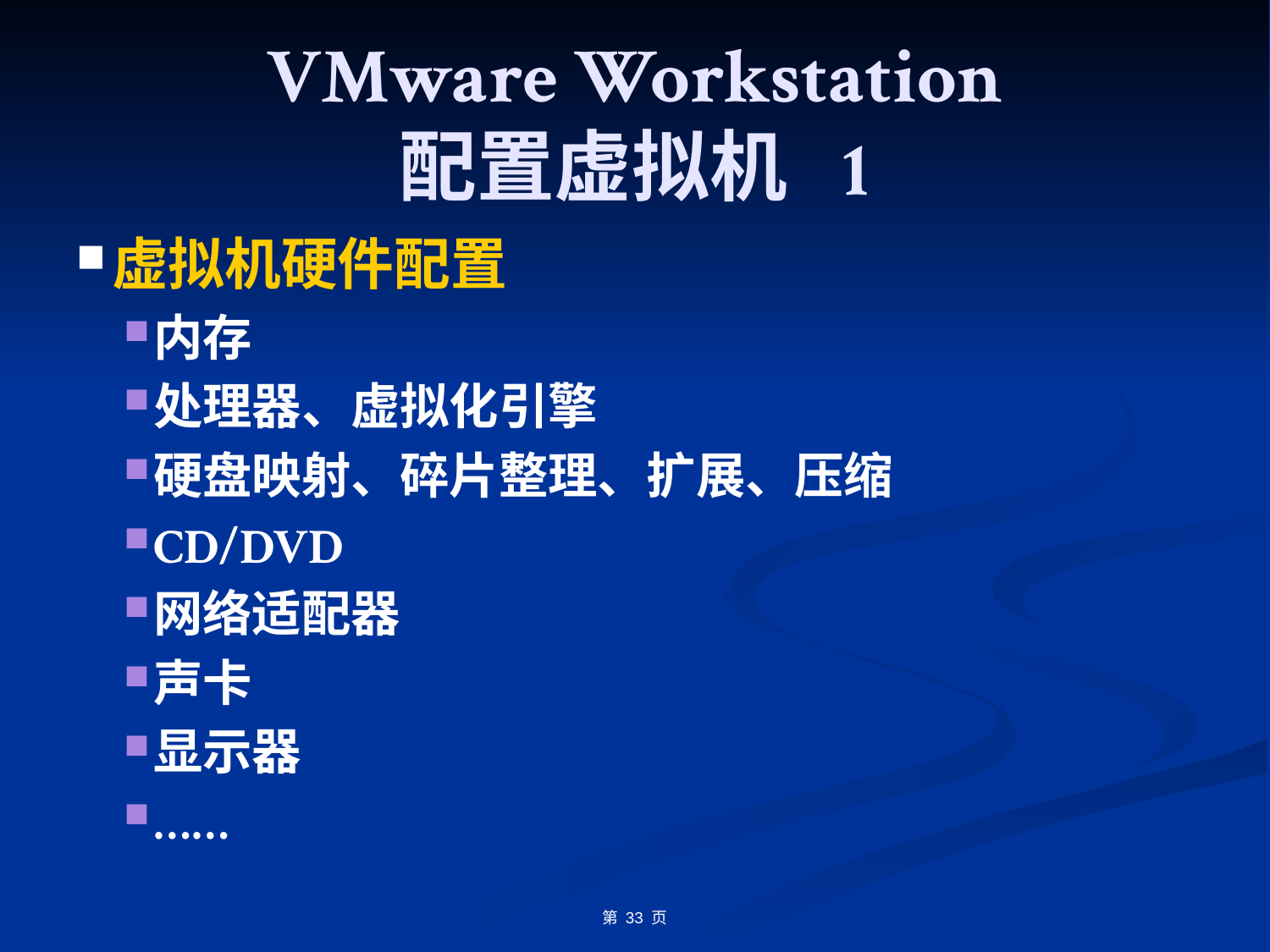

# VMware Workstation 配置虚拟机  1
虚拟机硬件配置
内存
处理器、虚拟化引擎
硬盘映射、碎片整理、扩展、压缩
CD/DVD
网络适配器
声卡
显示器
……

第 33 页